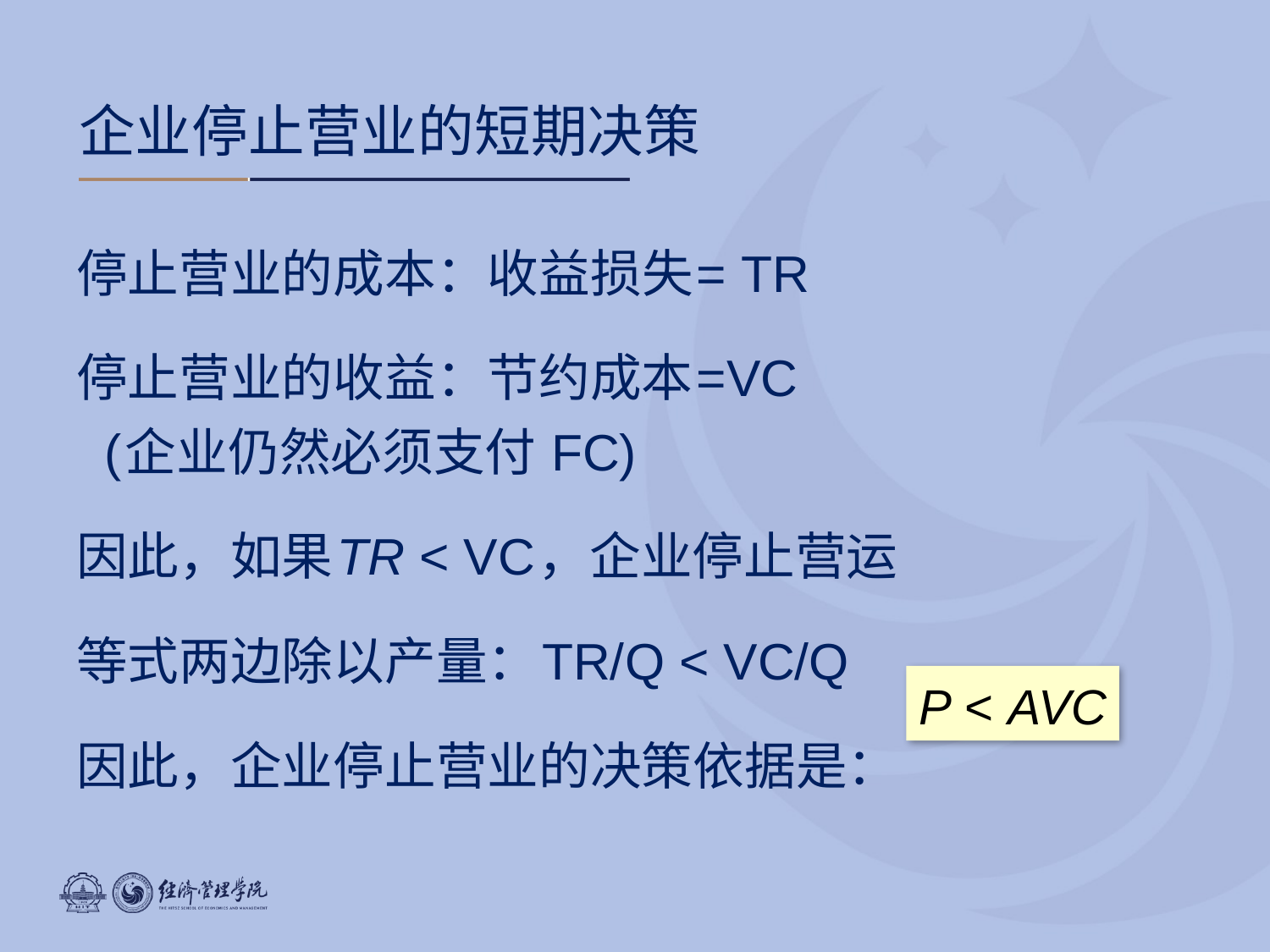

企业停止营业的短期决策

停止营业的成本：收益损失= TR
停止营业的收益：节约成本=VC
  (企业仍然必须支付 FC)
因此，如果TR < VC，企业停止营运
等式两边除以产量：TR/Q < VC/Q
因此，企业停止营业的决策依据是：
P < AVC